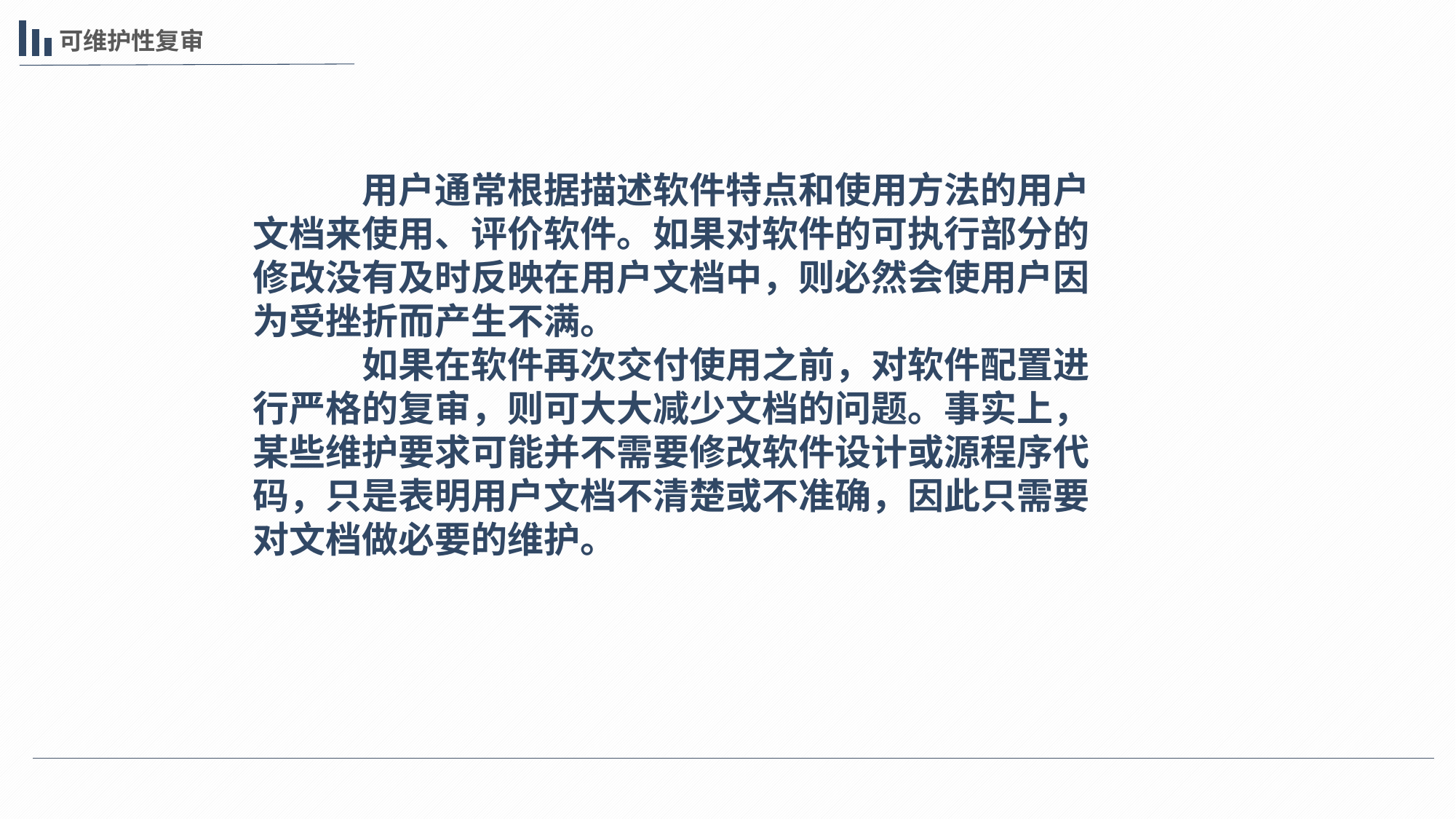

可维护性复审

	用户通常根据描述软件特点和使用方法的用户文档来使用、评价软件。如果对软件的可执行部分的修改没有及时反映在用户文档中，则必然会使用户因为受挫折而产生不满。
	如果在软件再次交付使用之前，对软件配置进行严格的复审，则可大大减少文档的问题。事实上，某些维护要求可能并不需要修改软件设计或源程序代码，只是表明用户文档不清楚或不准确，因此只需要对文档做必要的维护。